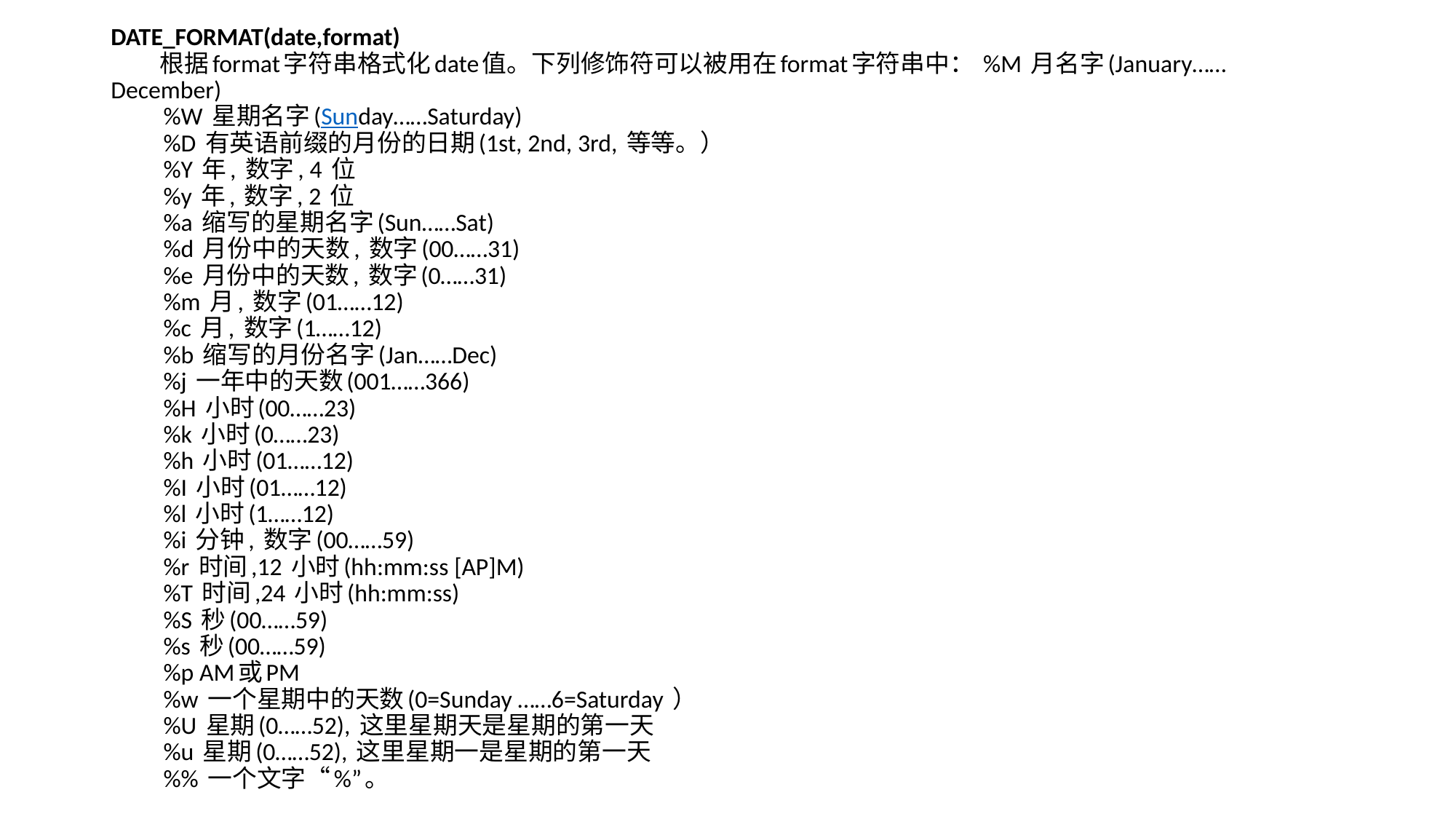

DATE_FORMAT(date,format)  
　　根据format字符串格式化date值。下列修饰符可以被用在format字符串中： %M 月名字(January……December)  
　　%W 星期名字(Sunday……Saturday)  
　　%D 有英语前缀的月份的日期(1st, 2nd, 3rd, 等等。）  
　　%Y 年, 数字, 4 位  
　　%y 年, 数字, 2 位  
　　%a 缩写的星期名字(Sun……Sat)  
　　%d 月份中的天数, 数字(00……31)  
　　%e 月份中的天数, 数字(0……31)  
　　%m 月, 数字(01……12)  
　　%c 月, 数字(1……12)  
　　%b 缩写的月份名字(Jan……Dec)  
　　%j 一年中的天数(001……366)  
　　%H 小时(00……23)  
　　%k 小时(0……23)  
　　%h 小时(01……12)  
　　%I 小时(01……12)  
　　%l 小时(1……12)  
　　%i 分钟, 数字(00……59)  
　　%r 时间,12 小时(hh:mm:ss [AP]M)  
　　%T 时间,24 小时(hh:mm:ss)  
　　%S 秒(00……59)  
　　%s 秒(00……59)  
　　%p AM或PM  
　　%w 一个星期中的天数(0=Sunday ……6=Saturday ）  
　　%U 星期(0……52), 这里星期天是星期的第一天  
　　%u 星期(0……52), 这里星期一是星期的第一天  
　　%% 一个文字“%”。